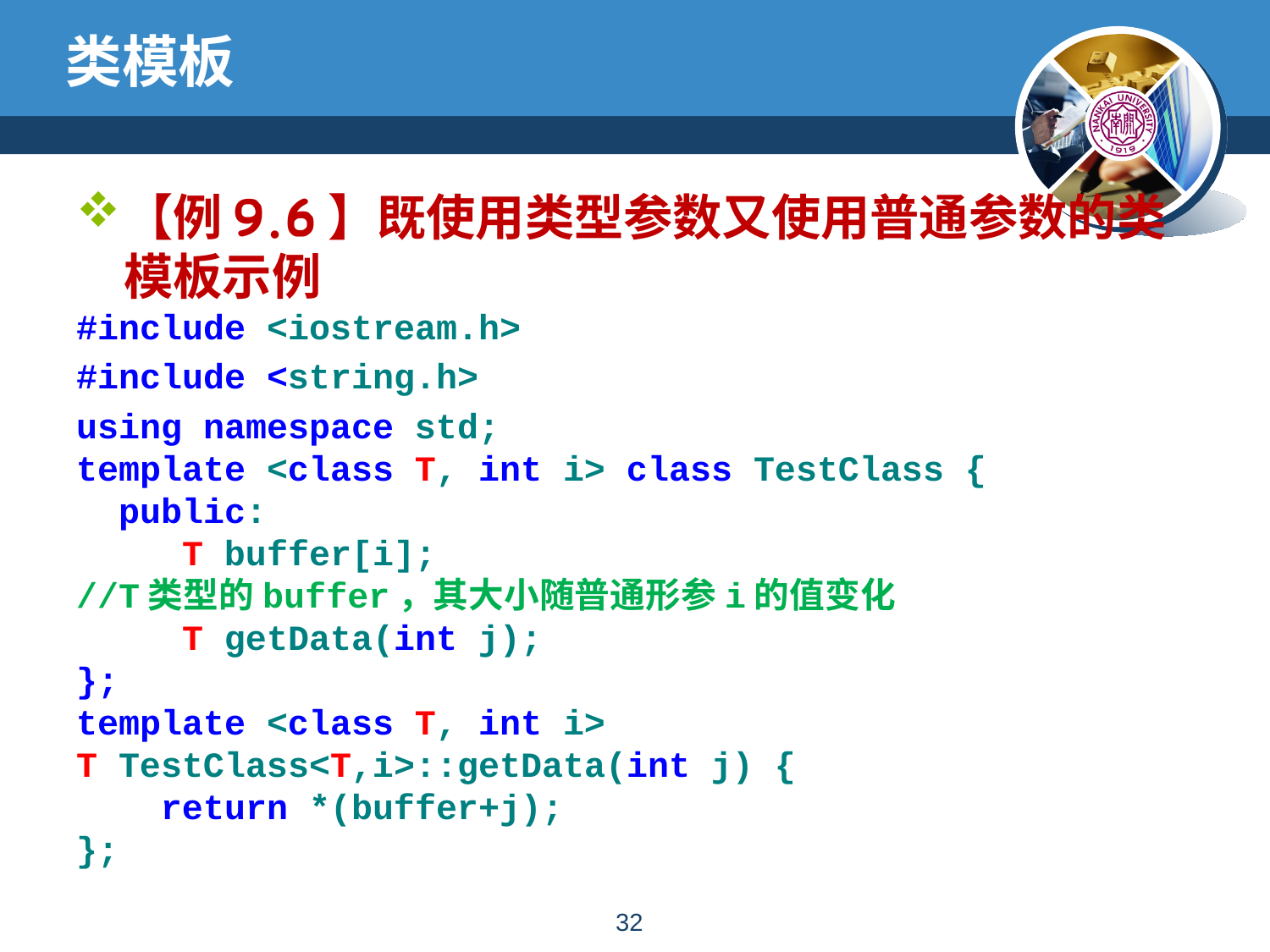

# 类模板
【例9.6】既使用类型参数又使用普通参数的类模板示例
#include <iostream.h>
#include <string.h>
using namespace std;
template <class T, int i> class TestClass {
  public:
     T buffer[i];
//T类型的buffer，其大小随普通形参i的值变化
     T getData(int j);
};
template <class T, int i>
T TestClass<T,i>::getData(int j) {
    return *(buffer+j);
};
32